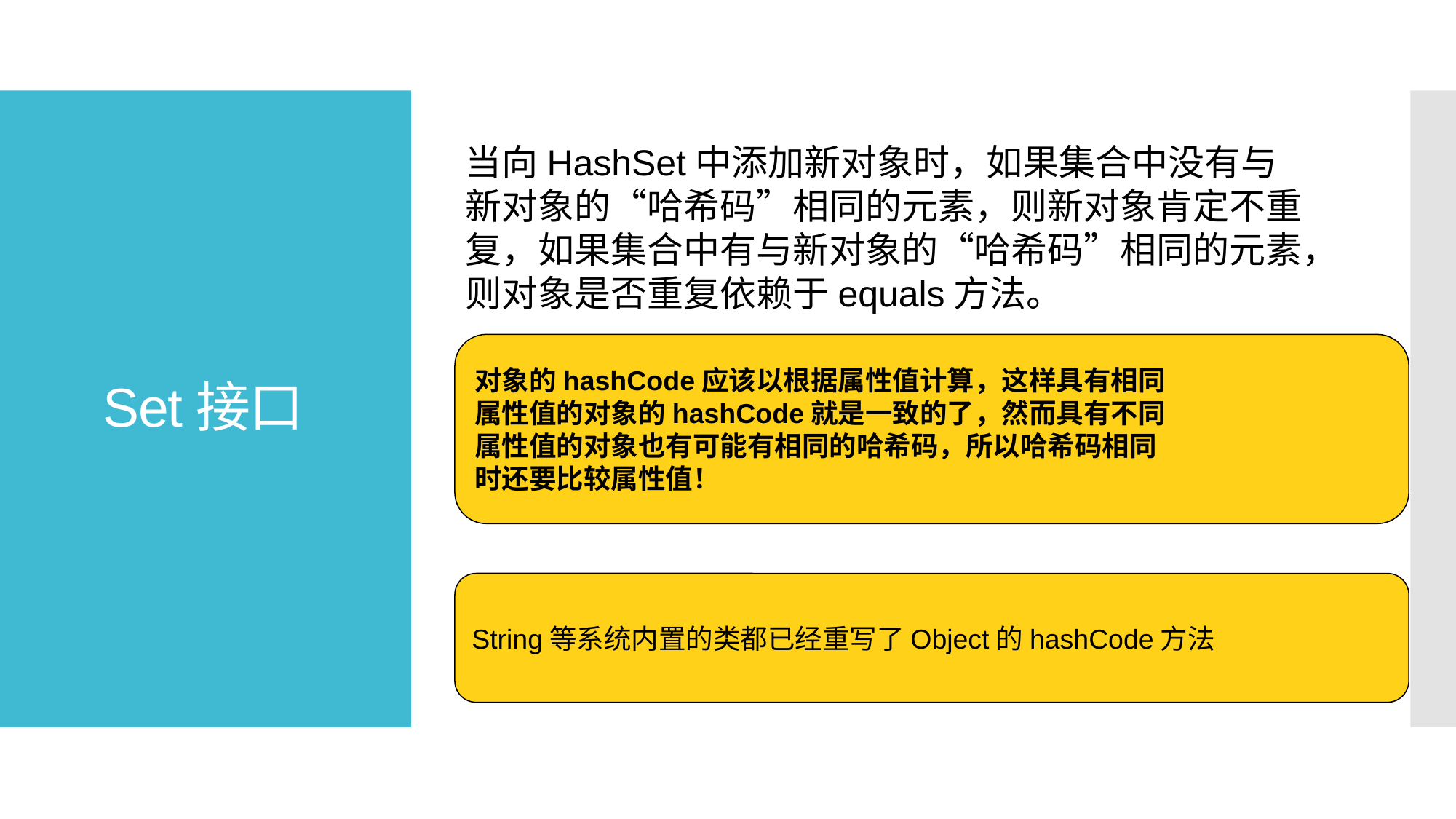

# Set接口
当向HashSet中添加新对象时，如果集合中没有与新对象的“哈希码”相同的元素，则新对象肯定不重复，如果集合中有与新对象的“哈希码”相同的元素，则对象是否重复依赖于equals方法。
对象的hashCode应该以根据属性值计算，这样具有相同
属性值的对象的hashCode就是一致的了，然而具有不同
属性值的对象也有可能有相同的哈希码，所以哈希码相同
时还要比较属性值！
String等系统内置的类都已经重写了Object的hashCode方法